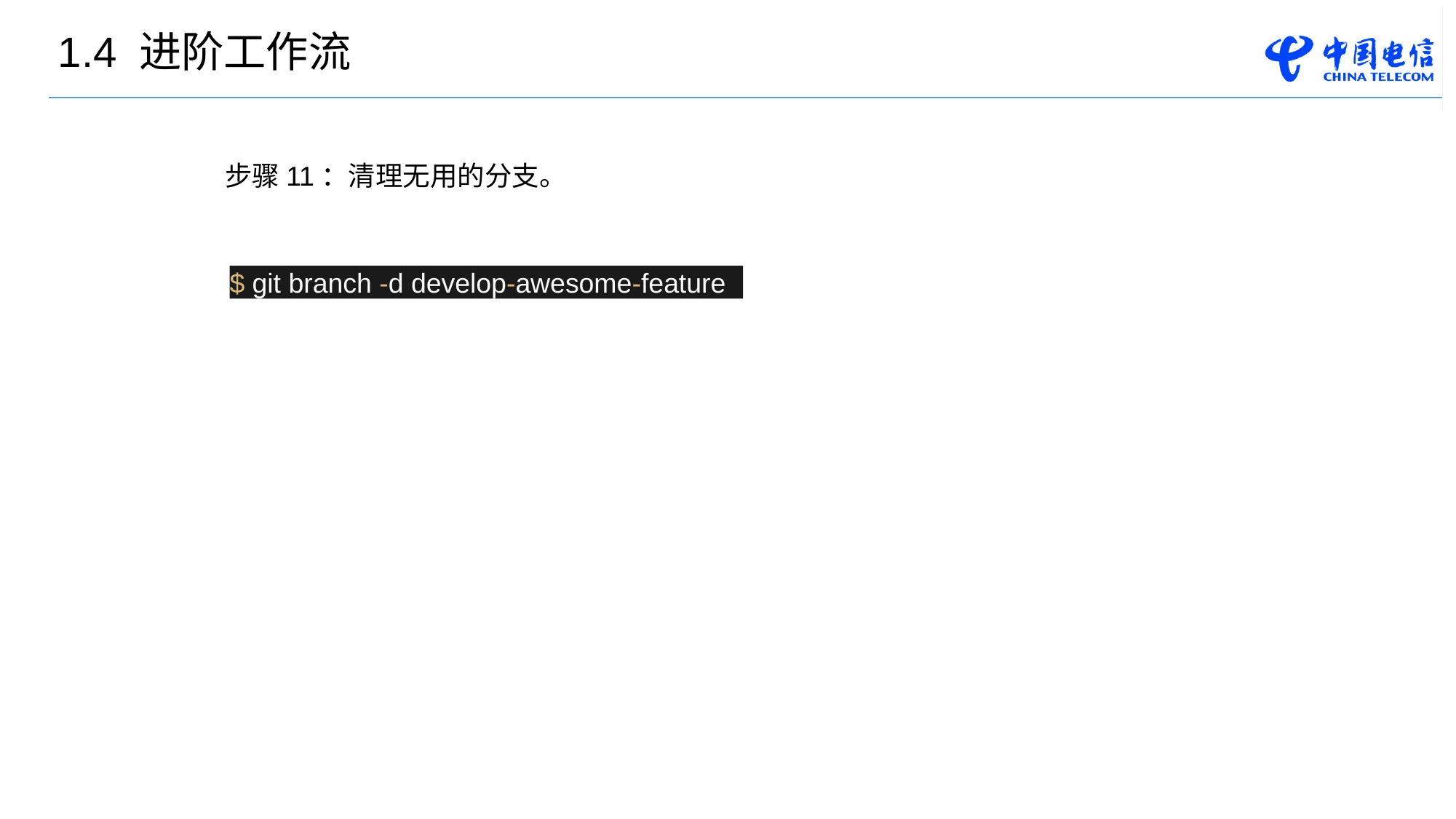

1.4 进阶工作流
步骤11：清理无用的分支。
$ git branch -d develop-awesome-feature